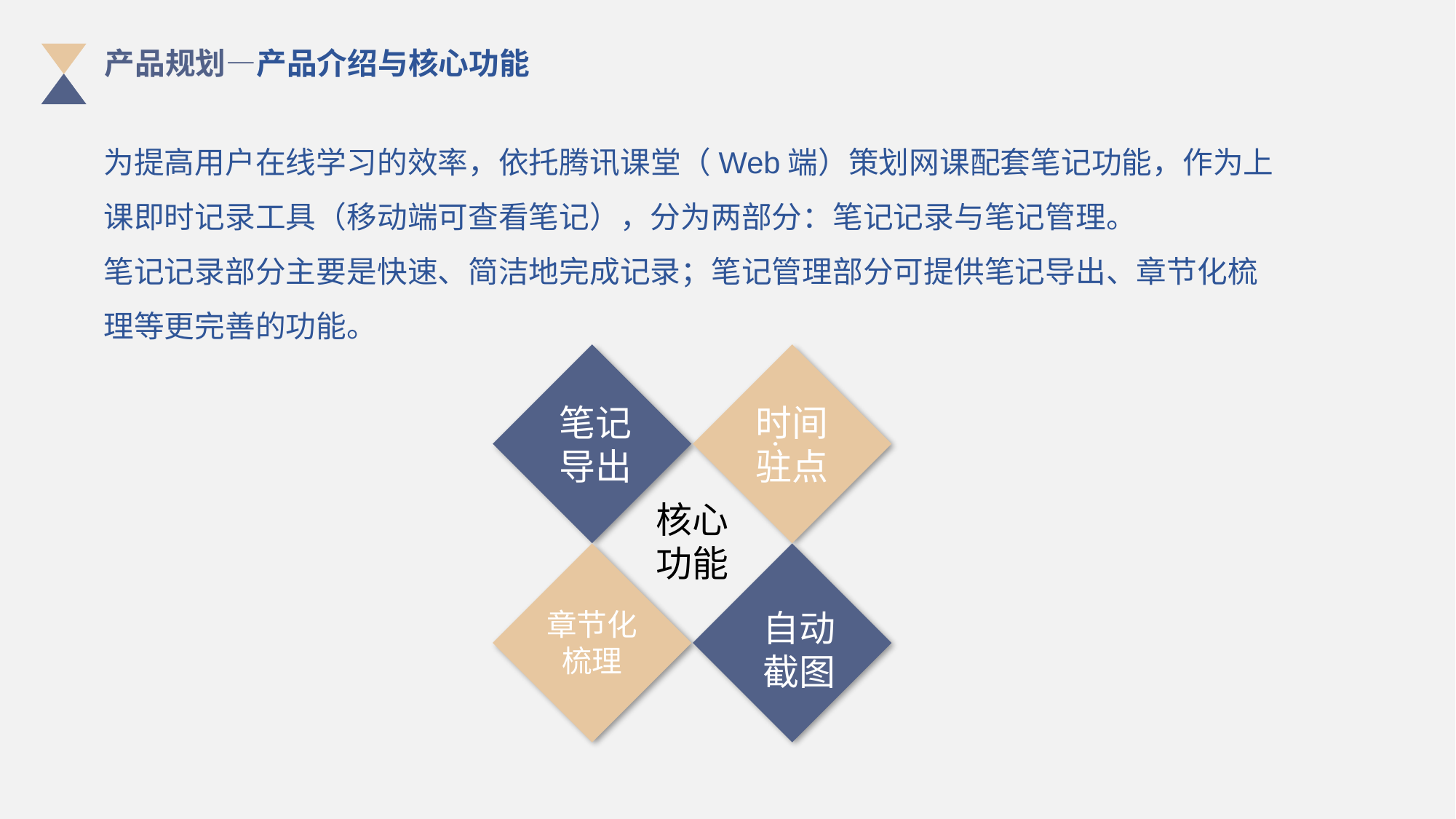

产品规划—产品介绍与核心功能

为提高用户在线学习的效率，依托腾讯课堂（Web端）策划网课配套笔记功能，作为上课即时记录工具（移动端可查看笔记），分为两部分：笔记记录与笔记管理。
笔记记录部分主要是快速、简洁地完成记录；笔记管理部分可提供笔记导出、章节化梳理等更完善的功能。

笔记
导出
时间
驻点

核心功能

自动截图
章节化梳理